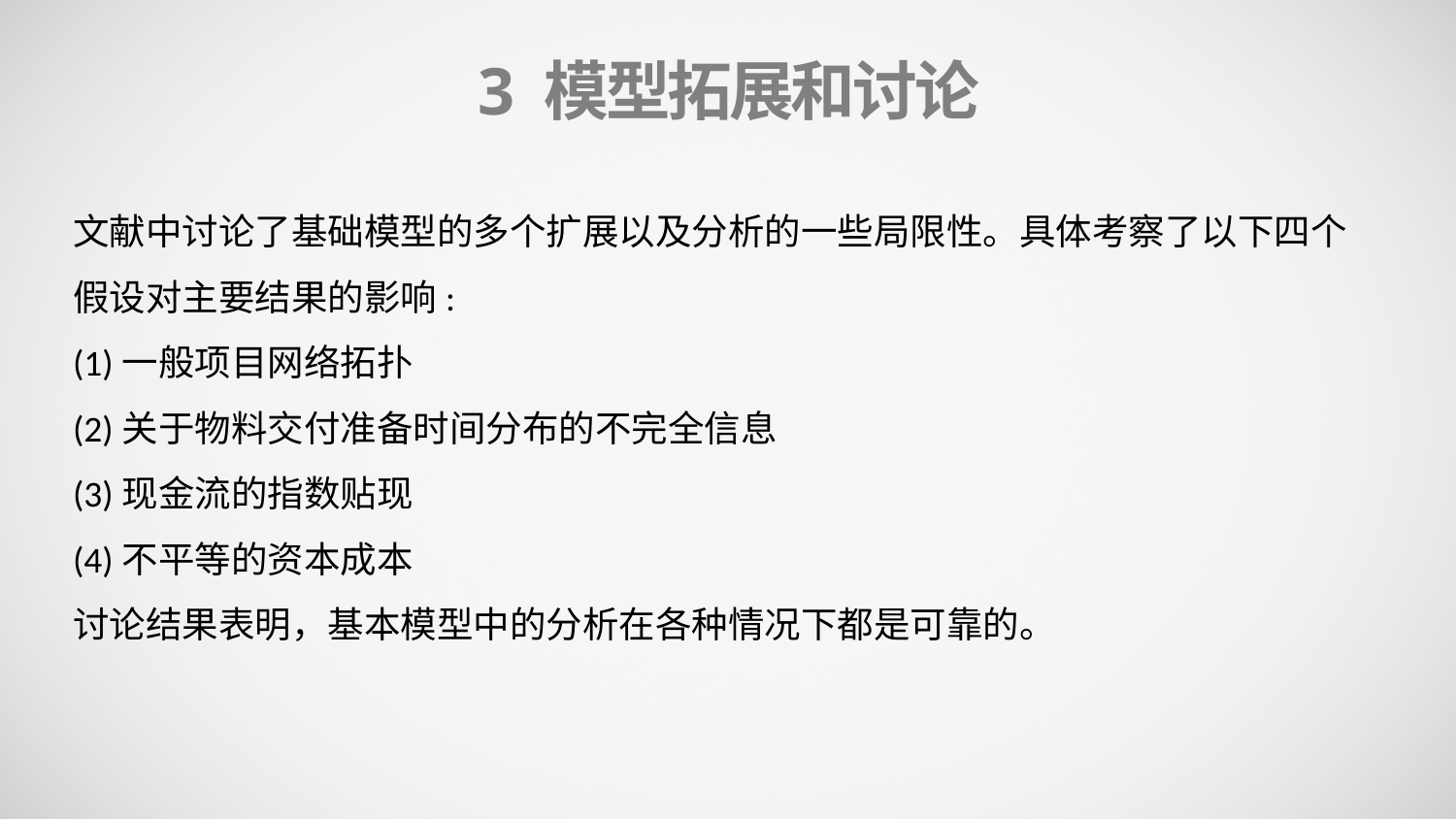

3 模型拓展和讨论
文献中讨论了基础模型的多个扩展以及分析的一些局限性。具体考察了以下四个假设对主要结果的影响:
(1)一般项目网络拓扑
(2)关于物料交付准备时间分布的不完全信息
(3)现金流的指数贴现
(4)不平等的资本成本
讨论结果表明，基本模型中的分析在各种情况下都是可靠的。